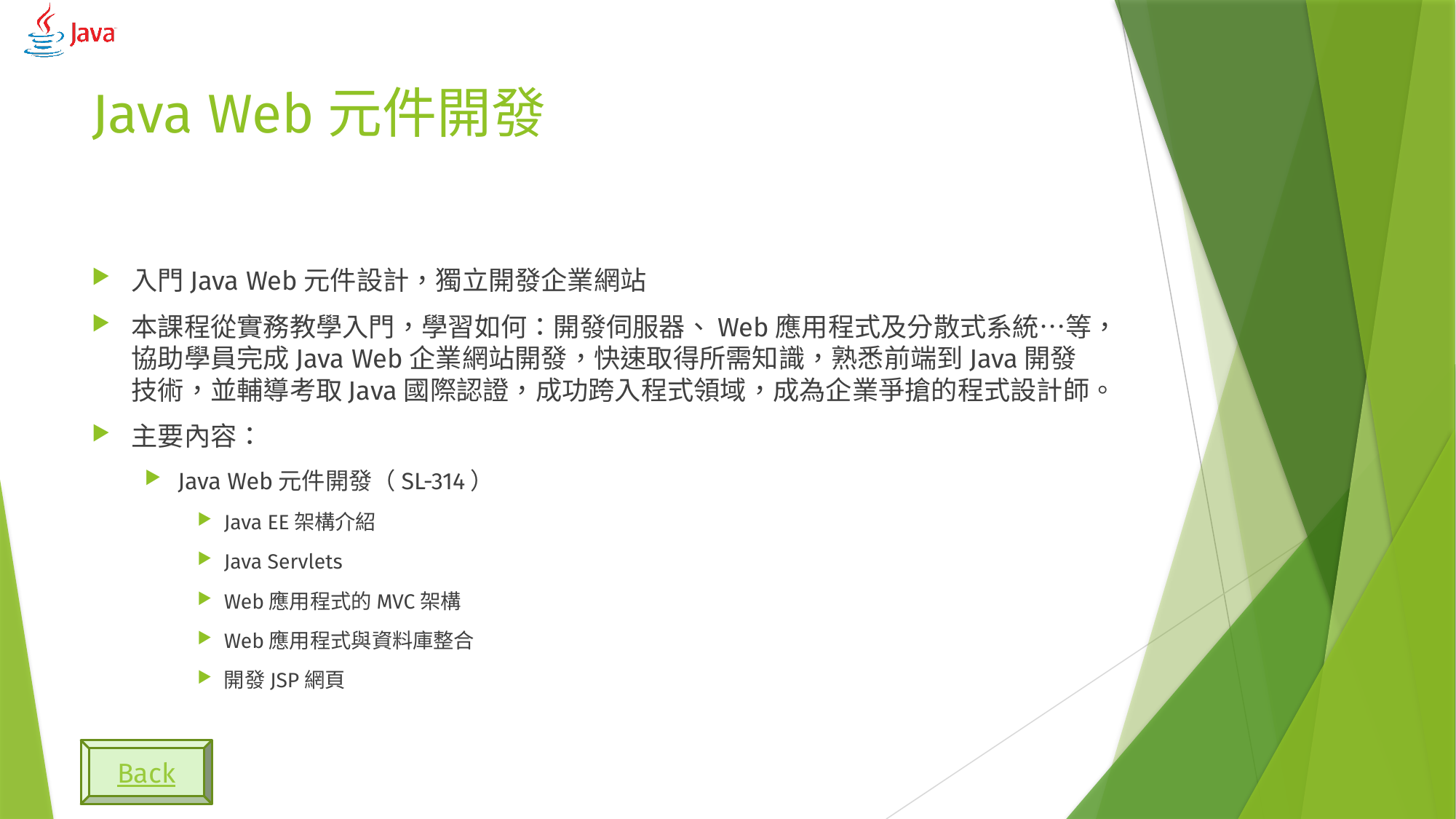

# Java Web元件開發
入門Java Web元件設計，獨立開發企業網站
本課程從實務教學入門，學習如何：開發伺服器、Web應用程式及分散式系統…等，協助學員完成Java Web企業網站開發，快速取得所需知識，熟悉前端到Java開發技術，並輔導考取Java國際認證，成功跨入程式領域，成為企業爭搶的程式設計師。
主要內容：
Java Web元件開發（SL-314）
Java EE架構介紹
Java Servlets
Web應用程式的MVC架構
Web應用程式與資料庫整合
開發JSP網頁
Back